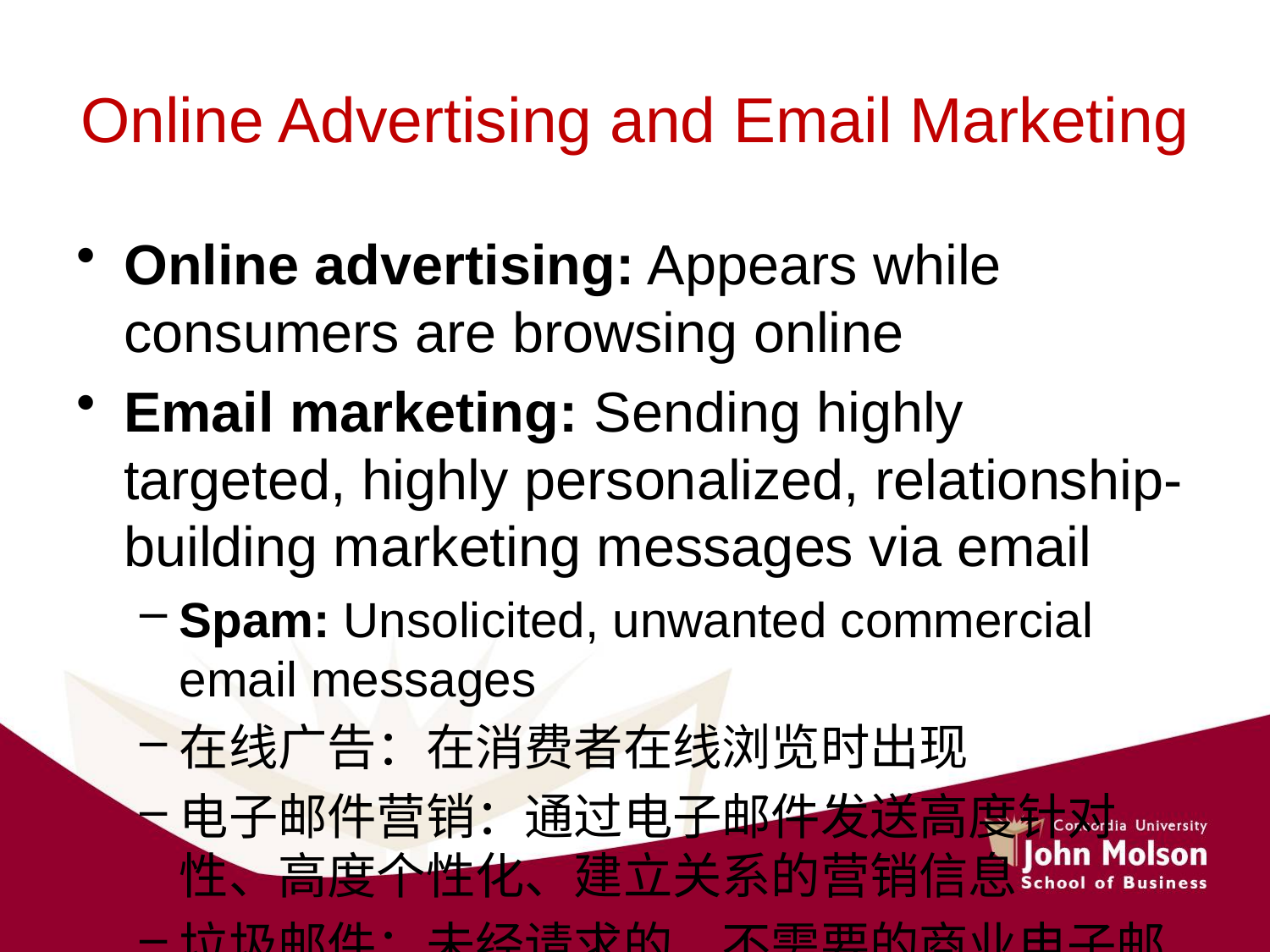

# Online Advertising and Email Marketing
Online advertising: Appears while consumers are browsing online
Email marketing: Sending highly targeted, highly personalized, relationship-building marketing messages via email
Spam: Unsolicited, unwanted commercial email messages
在线广告：在消费者在线浏览时出现
电子邮件营销：通过电子邮件发送高度针对性、高度个性化、建立关系的营销信息
垃圾邮件：未经请求的、不需要的商业电子邮件